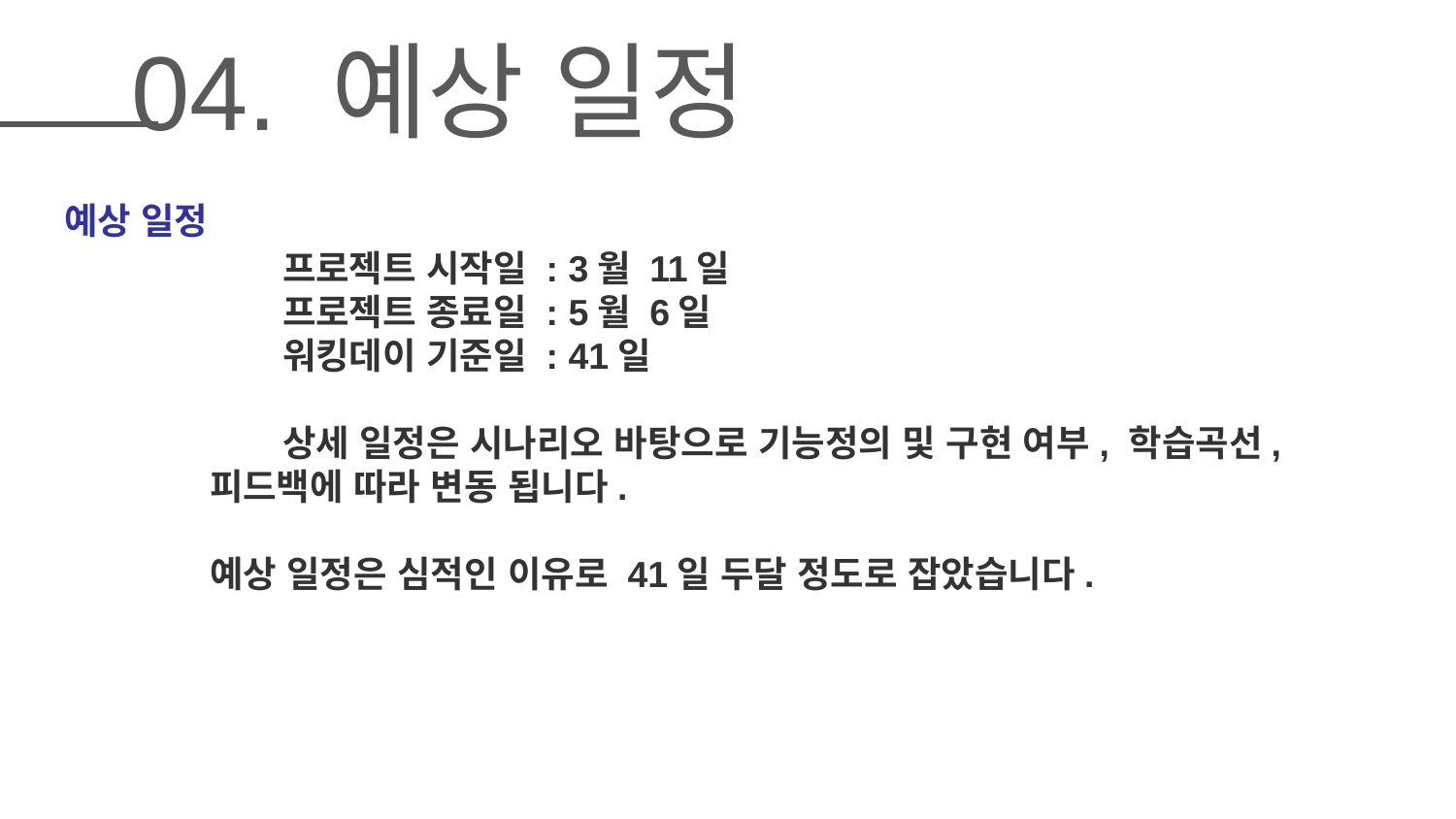

# 04. 예상 일정
예상 일정
	프로젝트 시작일 : 3월 11일
	프로젝트 종료일 : 5월 6일
	워킹데이 기준일 : 41일

	상세 일정은 시나리오 바탕으로 기능정의 및 구현 여부, 학습곡선,
피드백에 따라 변동 됩니다.

예상 일정은 심적인 이유로 41일 두달 정도로 잡았습니다.